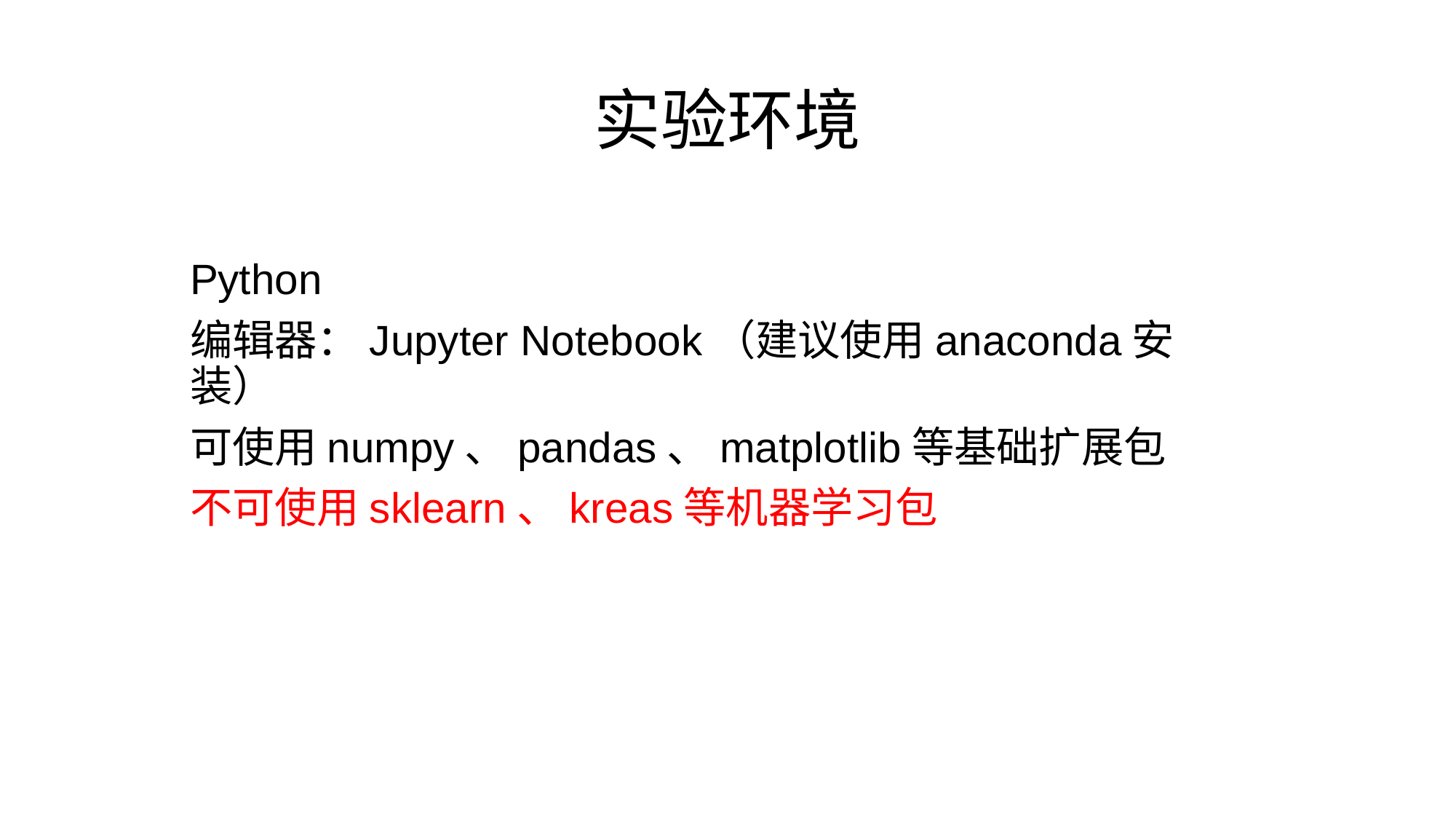

# 实验环境
Python
编辑器：Jupyter Notebook（建议使用anaconda安装）
可使用numpy、pandas、matplotlib等基础扩展包
不可使用sklearn、kreas等机器学习包